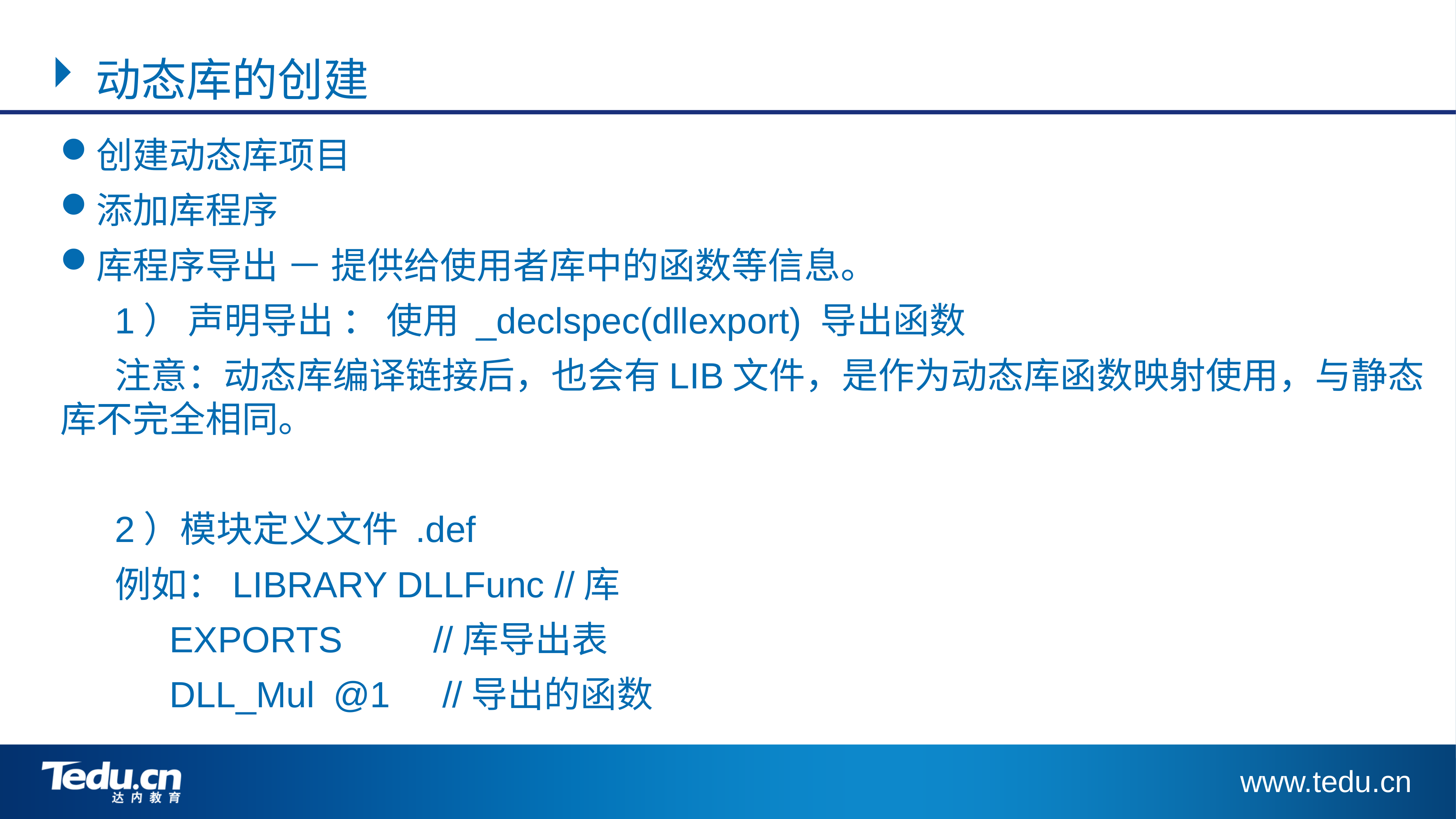

动态库的创建
创建动态库项目
添加库程序
库程序导出 － 提供给使用者库中的函数等信息。
	1） 声明导出 ： 使用 _declspec(dllexport) 导出函数
	注意：动态库编译链接后，也会有LIB文件，是作为动态库函数映射使用，与静态库不完全相同。

	2）模块定义文件 .def
	例如：LIBRARY DLLFunc //库
		EXPORTS         //库导出表
		DLL_Mul	@1	//导出的函数